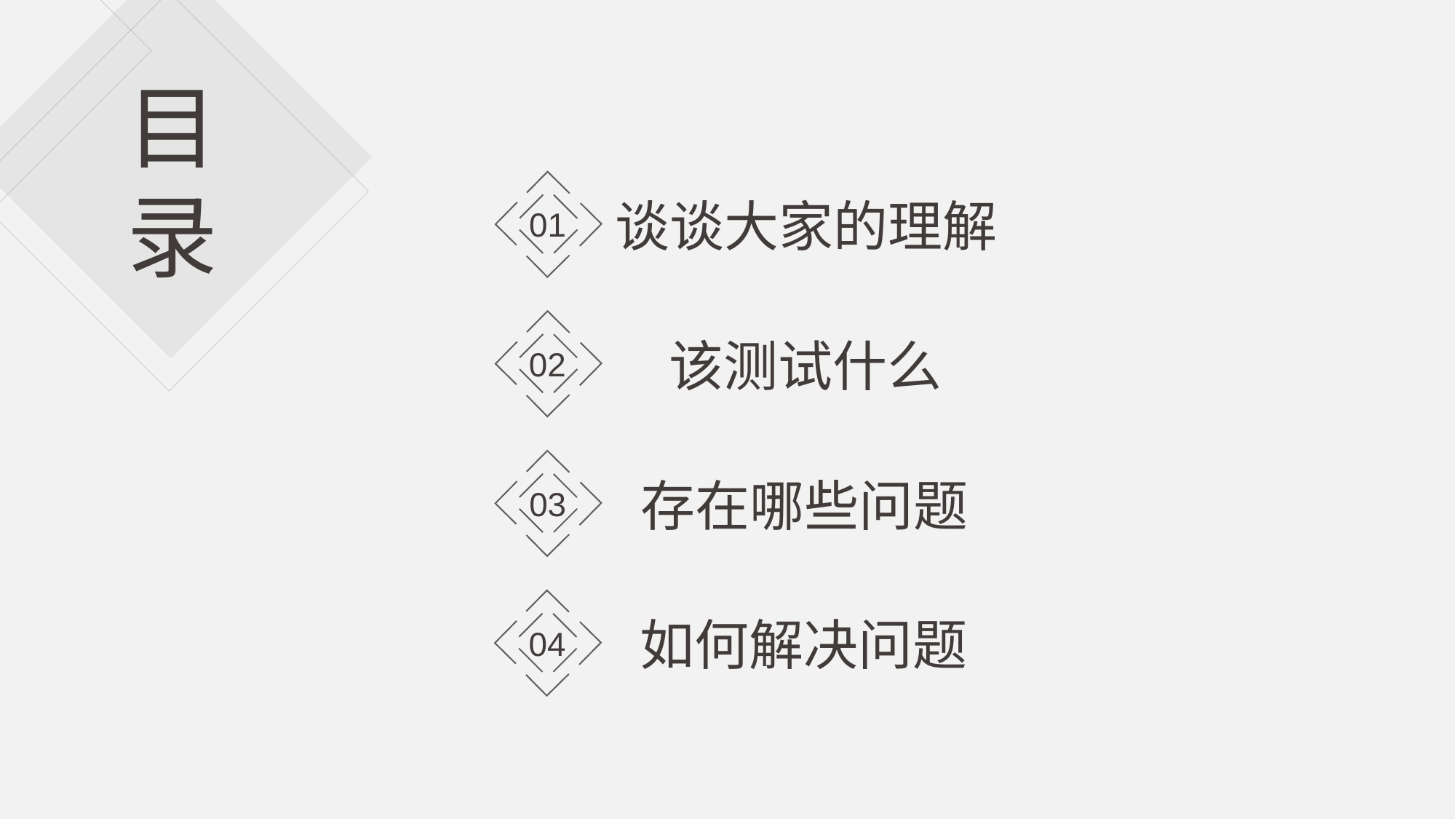

目录

01
谈谈大家的理解

02
该测试什么

03
存在哪些问题

04
如何解决问题